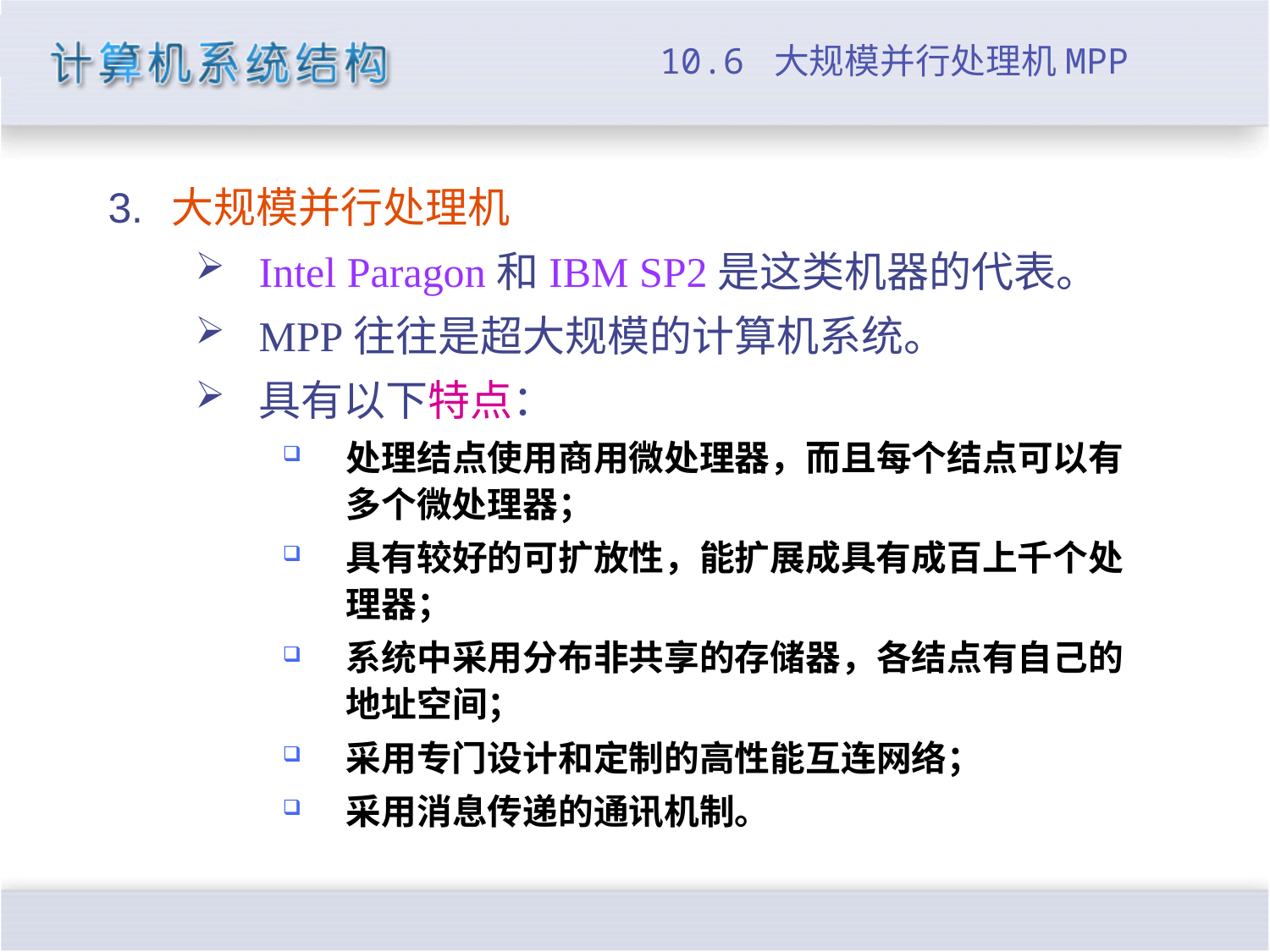

# 10.6 大规模并行处理机MPP
大规模并行处理机
Intel Paragon和IBM SP2是这类机器的代表。
MPP往往是超大规模的计算机系统。
具有以下特点：
处理结点使用商用微处理器，而且每个结点可以有多个微处理器；
具有较好的可扩放性，能扩展成具有成百上千个处理器；
系统中采用分布非共享的存储器，各结点有自己的地址空间；
采用专门设计和定制的高性能互连网络；
采用消息传递的通讯机制。